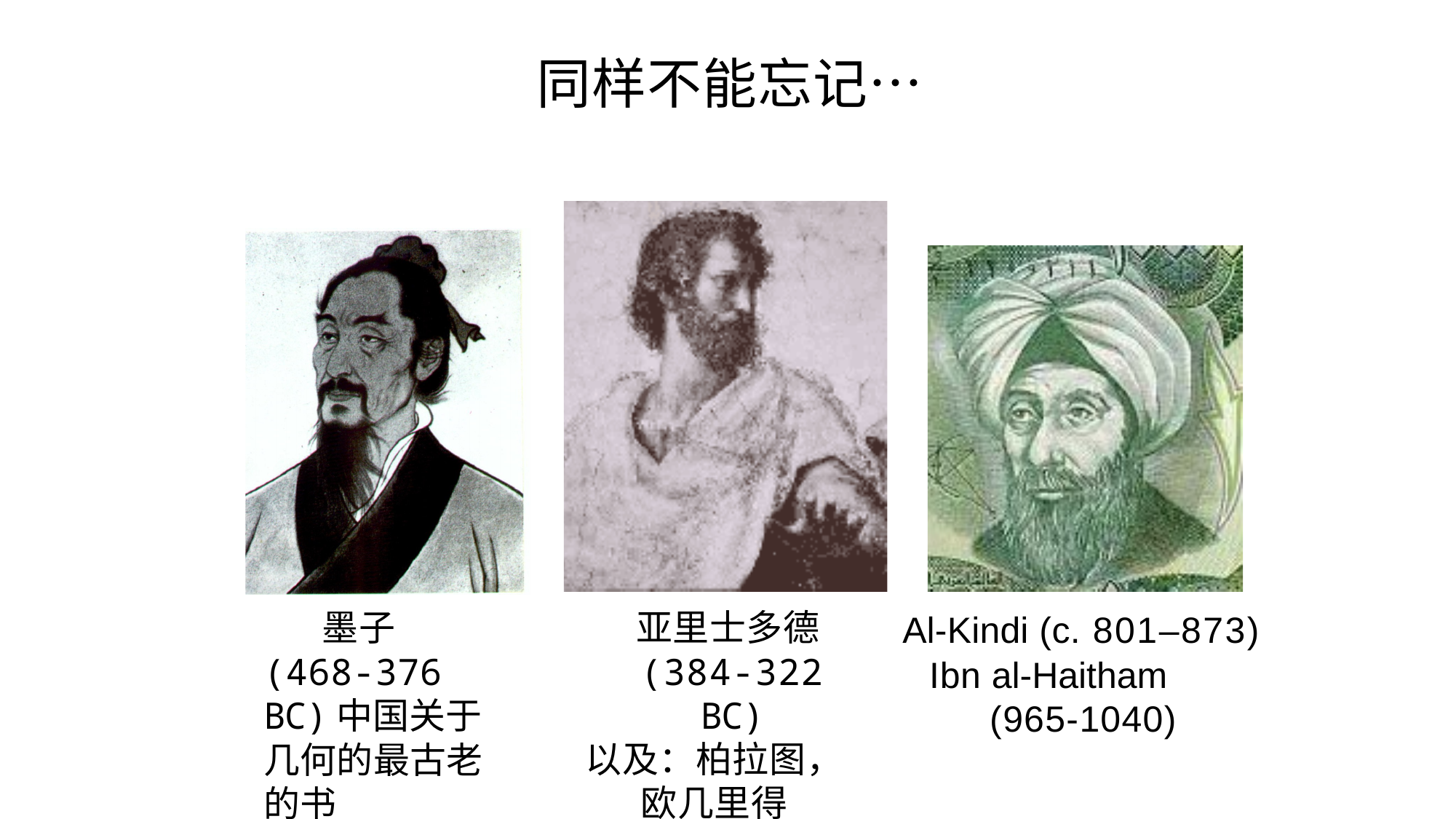

# 同样不能忘记…

亚里士多德  (384-322 BC)
以及：柏拉图，欧几里得
墨子  (468-376 BC)中国关于几何的最古老的书
Al-Kindi (c. 801–873)
Ibn al-Haitham  (965-1040)